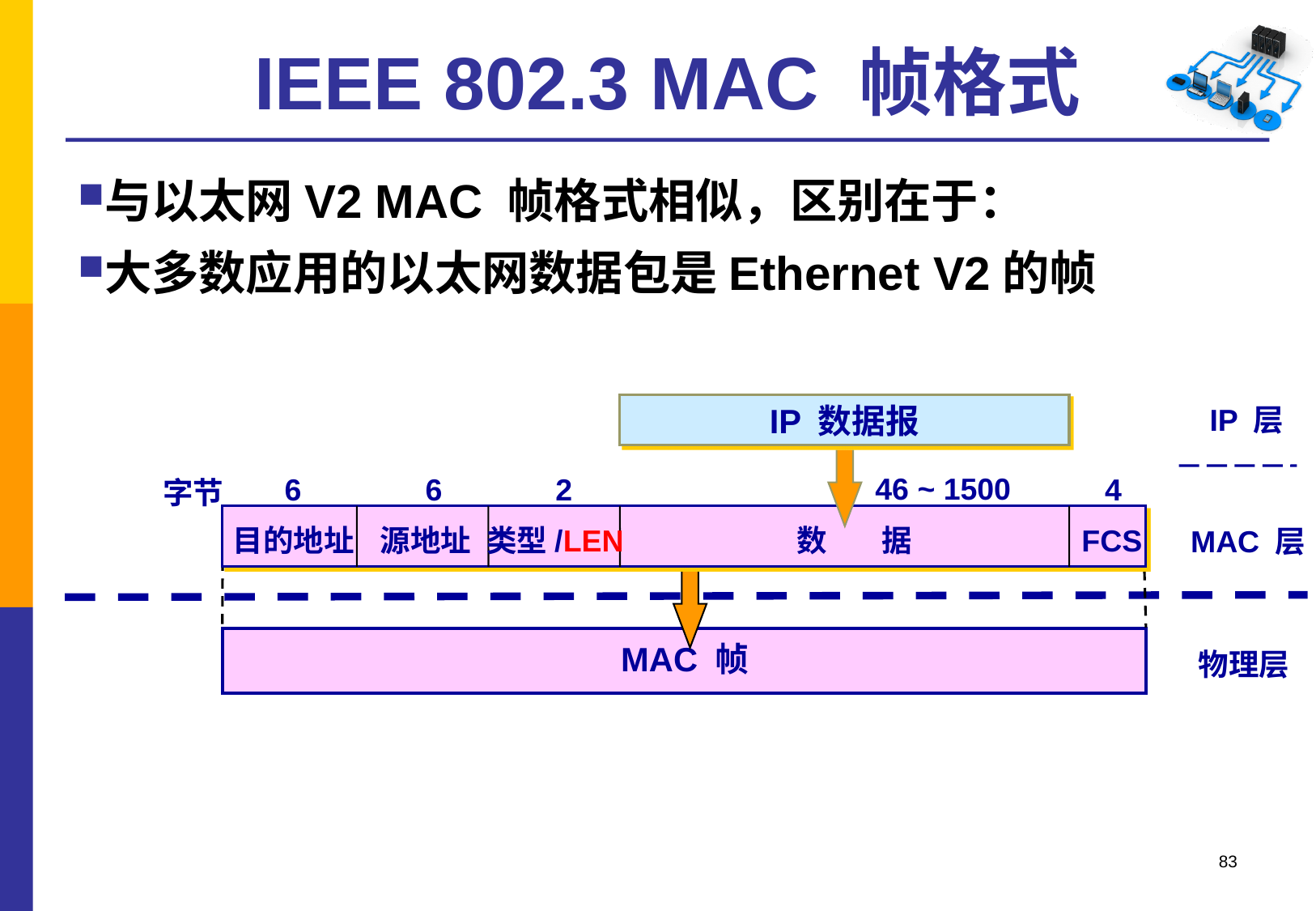

# IEEE 802.3 MAC 帧格式
与以太网V2 MAC 帧格式相似，区别在于：
大多数应用的以太网数据包是Ethernet V2的帧

IP 数据报

IP 层
46 ~ 1500
6
6
2
4
字节

目的地址
源地址
类型/LEN
数        据
FCS

MAC 层

MAC 帧
物理层
83